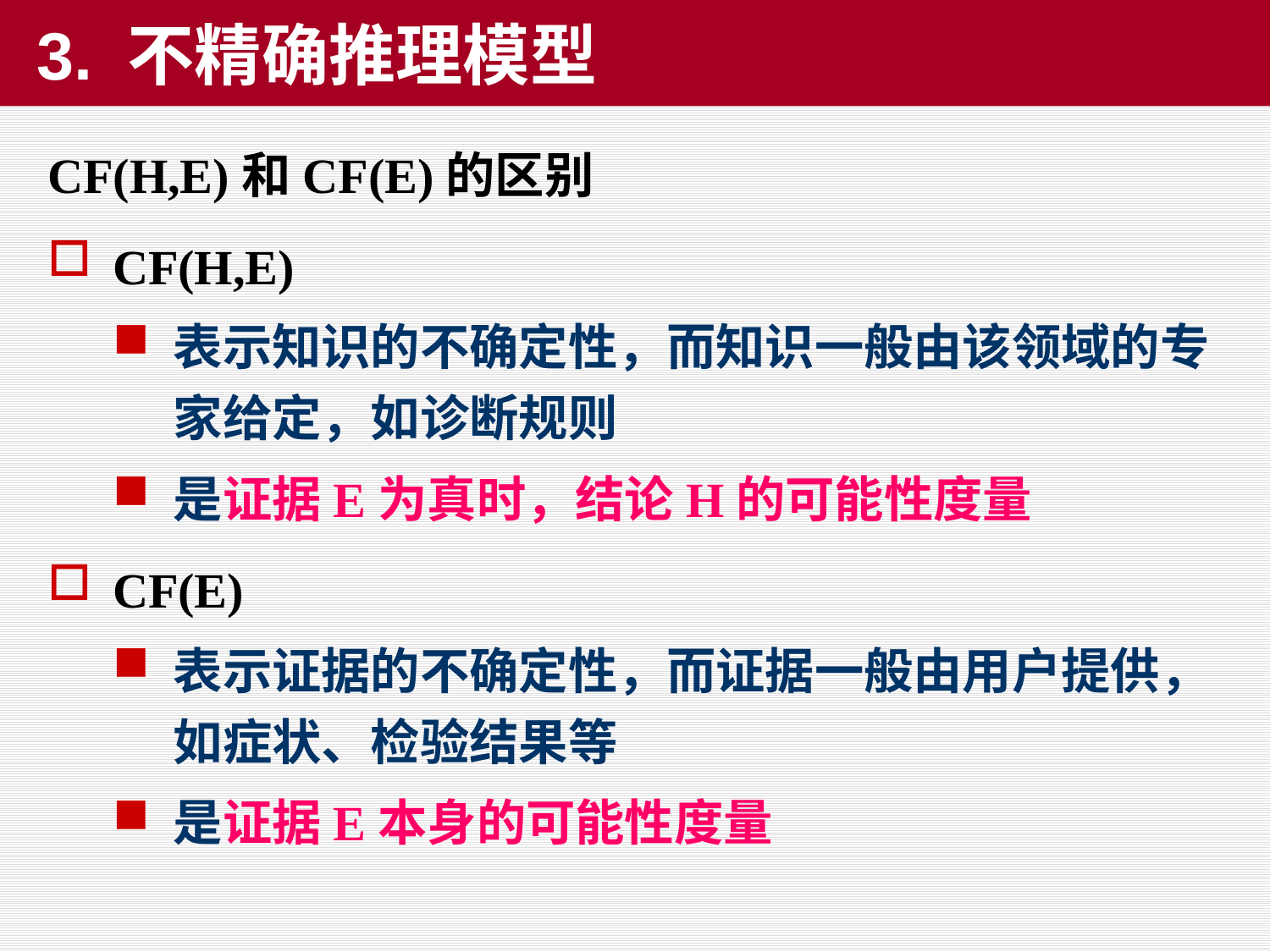

3. 不精确推理模型
CF(H,E)和CF(E)的区别
CF(H,E)
表示知识的不确定性，而知识一般由该领域的专家给定，如诊断规则
是证据E为真时，结论H的可能性度量
CF(E)
表示证据的不确定性，而证据一般由用户提供，如症状、检验结果等
是证据E本身的可能性度量